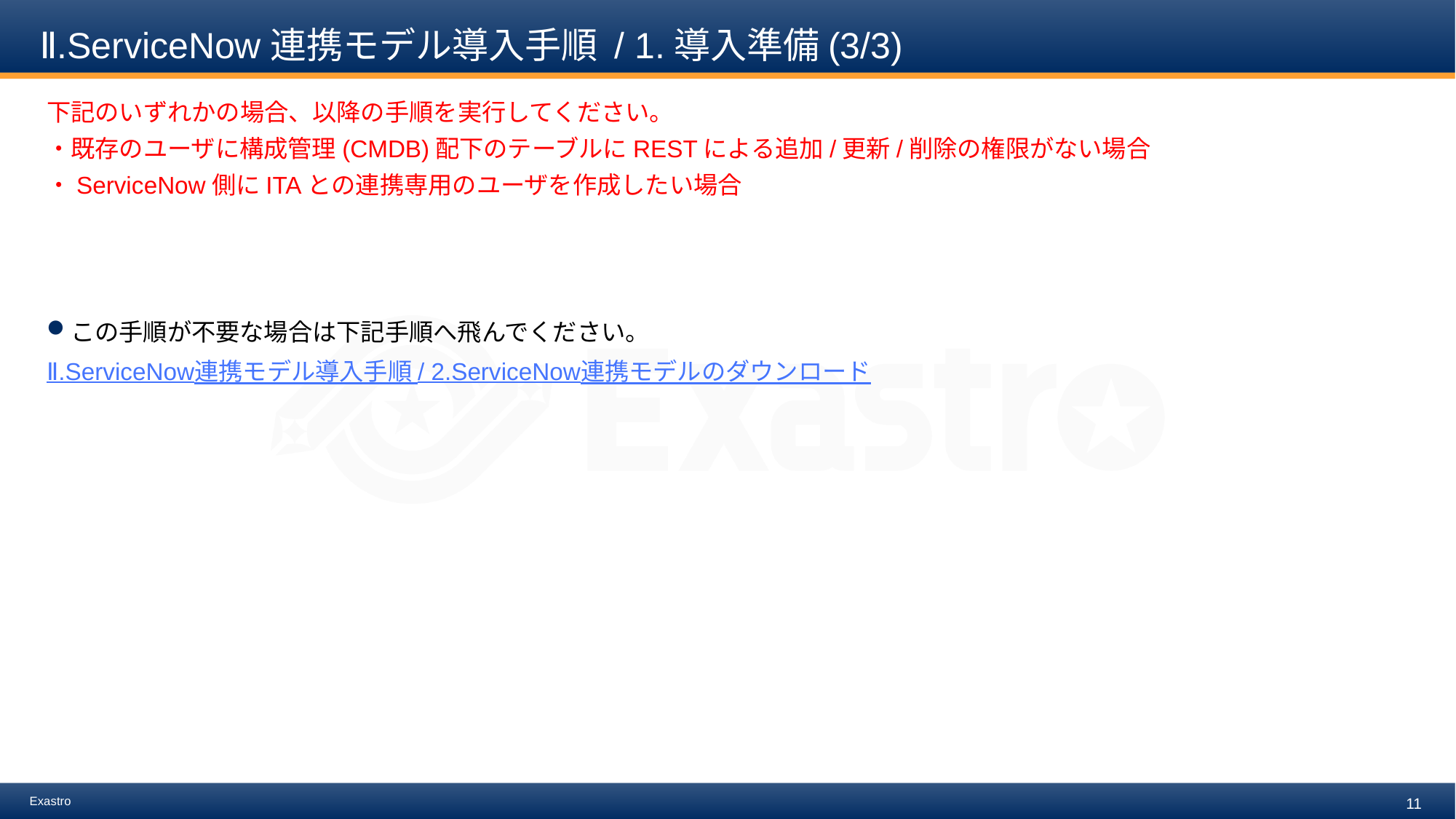

# Ⅱ.ServiceNow連携モデル導入手順 / 1.導入準備(3/3)
下記のいずれかの場合、以降の手順を実行してください。
・既存のユーザに構成管理(CMDB)配下のテーブルにRESTによる追加/更新/削除の権限がない場合
・ServiceNow側にITAとの連携専用のユーザを作成したい場合

この手順が不要な場合は下記手順へ飛んでください。

Ⅱ.ServiceNow連携モデル導入手順 / 2.ServiceNow連携モデルのダウンロード